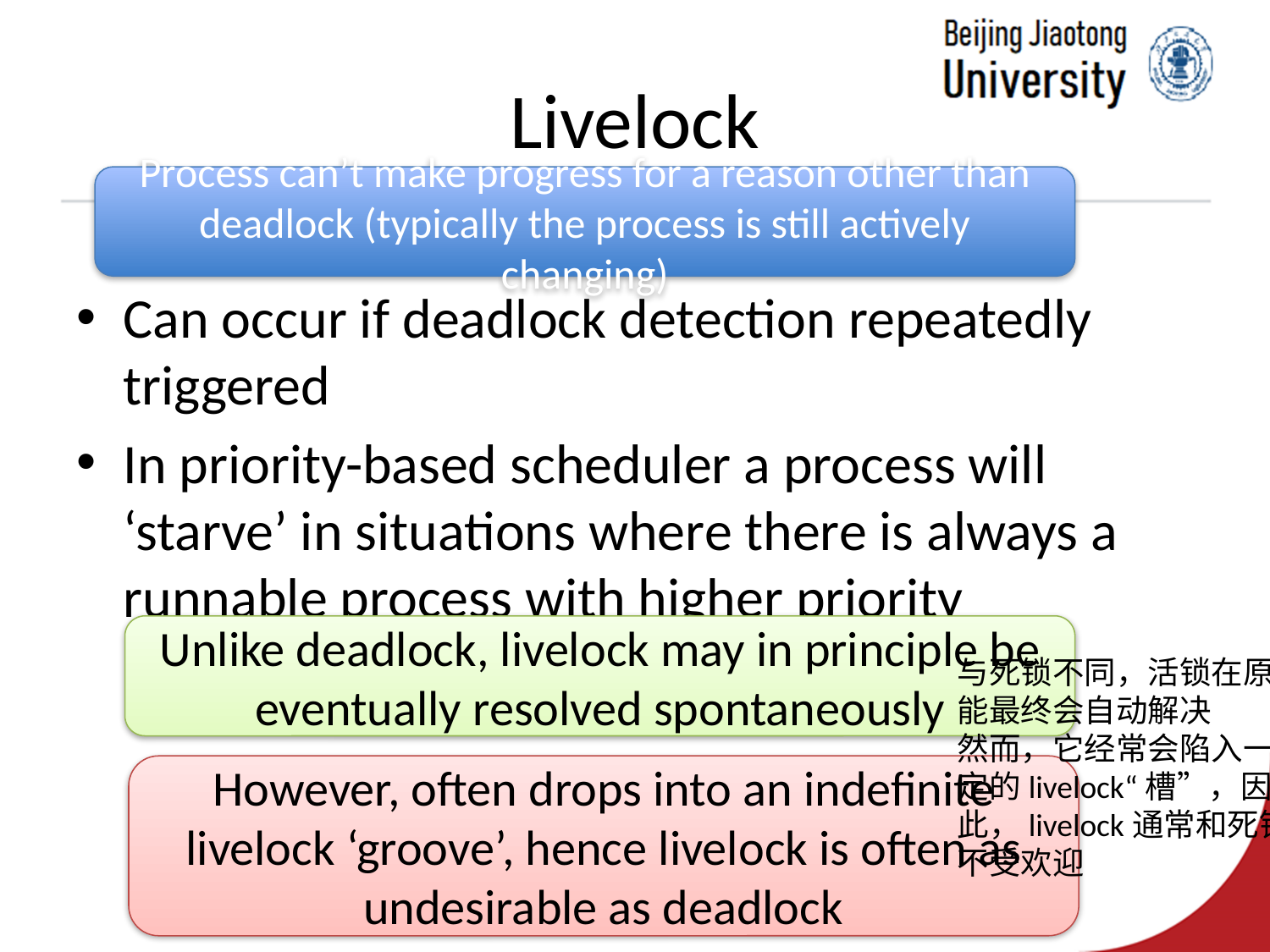

# Livelock
Process can’t make progress for a reason other than deadlock (typically the process is still actively changing)
Can occur if deadlock detection repeatedly triggered
In priority-based scheduler a process will ‘starve’ in situations where there is always a runnable process with higher priority

Unlike deadlock, livelock may in principle be eventually resolved spontaneously
与死锁不同，活锁在原则上可能最终会自动解决
然而，它经常会陷入一个不确定的livelock“槽”，因此，livelock通常和死锁一样不受欢迎
However, often drops into an indefinite livelock ‘groove’, hence livelock is often as undesirable as deadlock